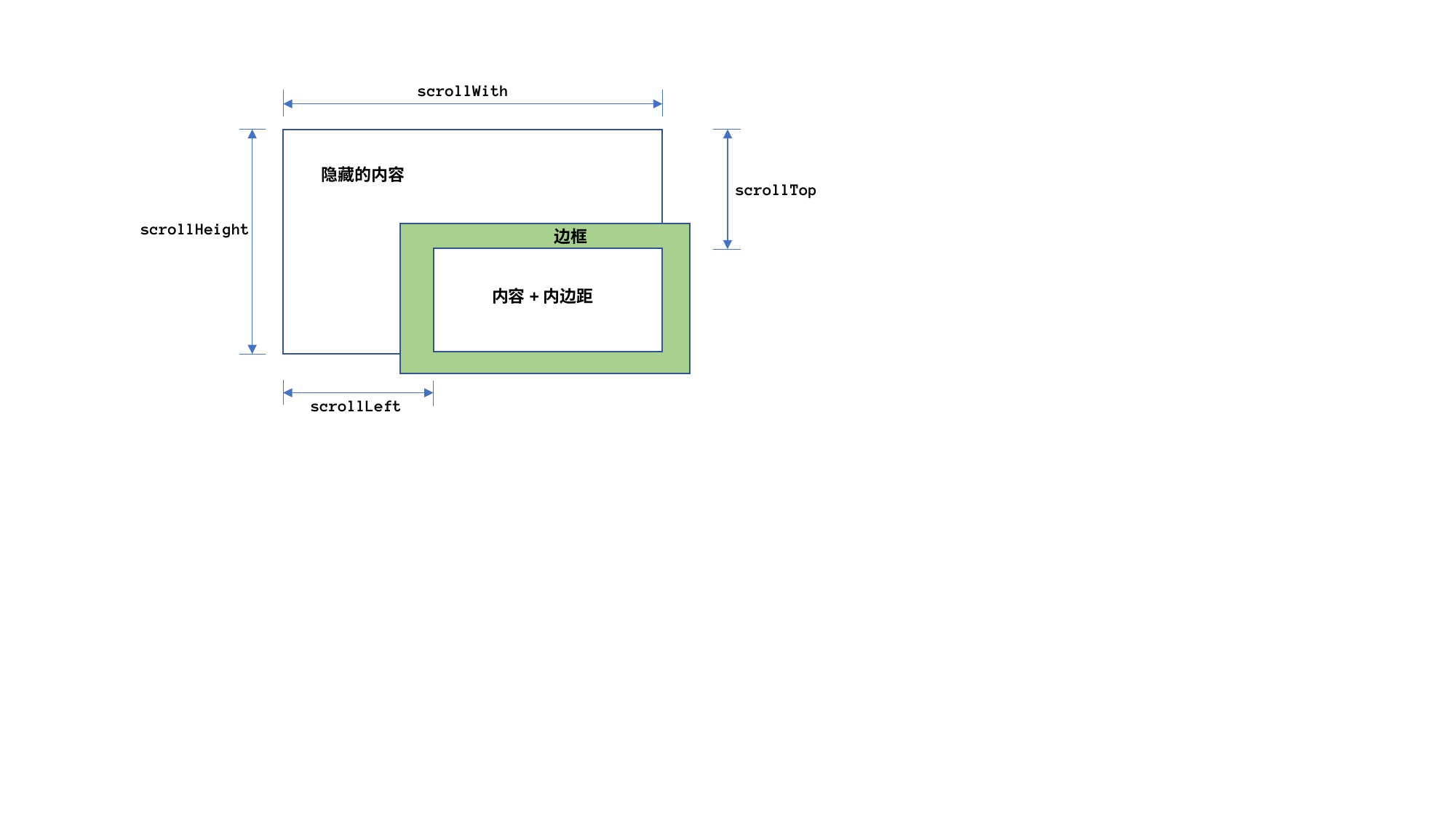

scrollWith

隐藏的内容
scrollTop
scrollHeight

边框
内容
内容+内边距
scrollLeft